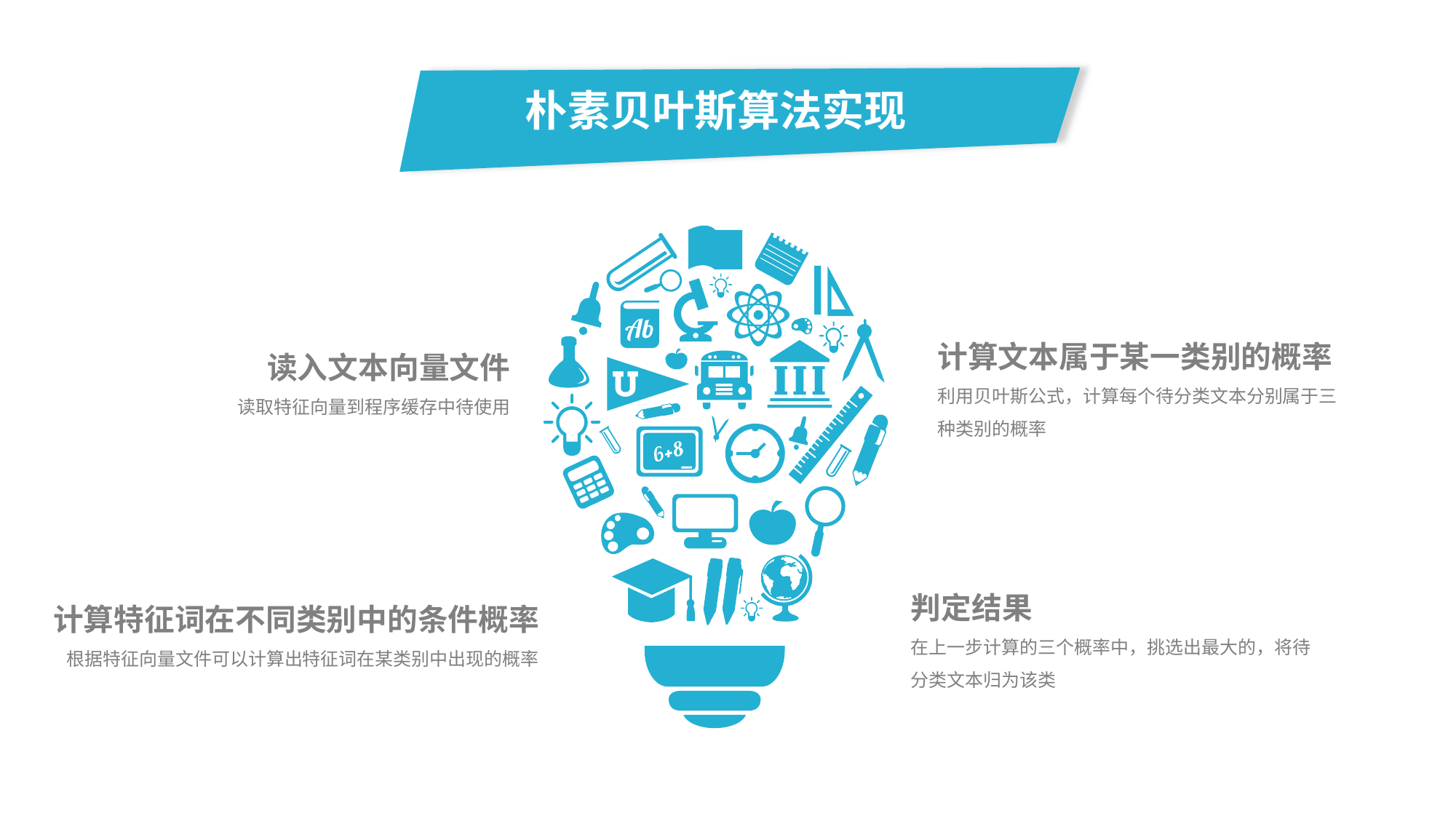

朴素贝叶斯算法实现

计算文本属于某一类别的概率
利用贝叶斯公式，计算每个待分类文本分别属于三种类别的概率
读入文本向量文件
读取特征向量到程序缓存中待使用
判定结果
在上一步计算的三个概率中，挑选出最大的，将待分类文本归为该类
计算特征词在不同类别中的条件概率
根据特征向量文件可以计算出特征词在某类别中出现的概率